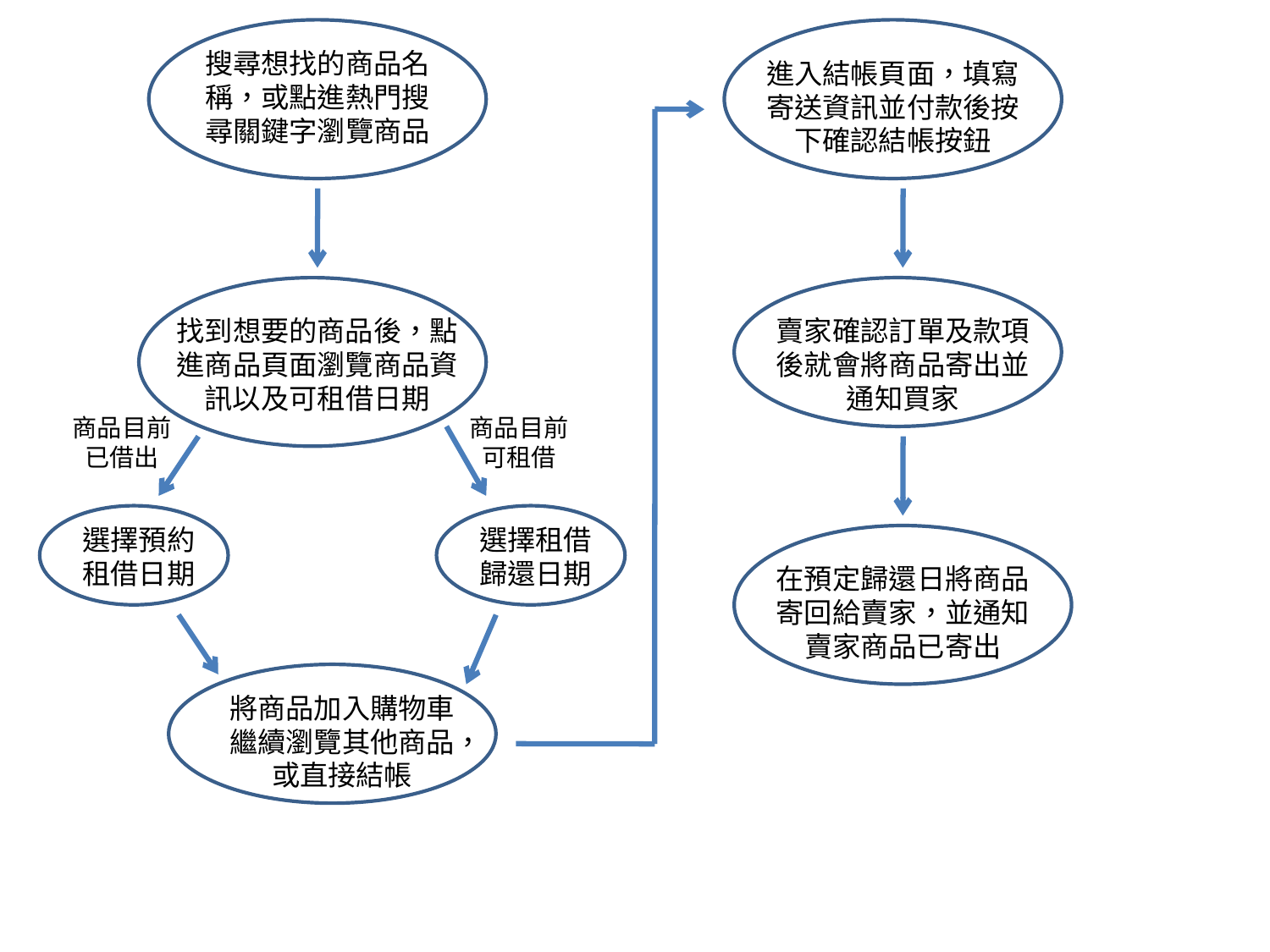

搜尋想找的商品名稱，或點進熱門搜尋關鍵字瀏覽商品
進入結帳頁面，填寫寄送資訊並付款後按下確認結帳按鈕

找到想要的商品後，點進商品頁面瀏覽商品資訊以及可租借日期
賣家確認訂單及款項後就會將商品寄出並通知買家
商品目前
已借出
商品目前
可租借

選擇預約租借日期
選擇租借歸還日期

在預定歸還日將商品寄回給賣家，並通知賣家商品已寄出

將商品加入購物車繼續瀏覽其他商品，或直接結帳